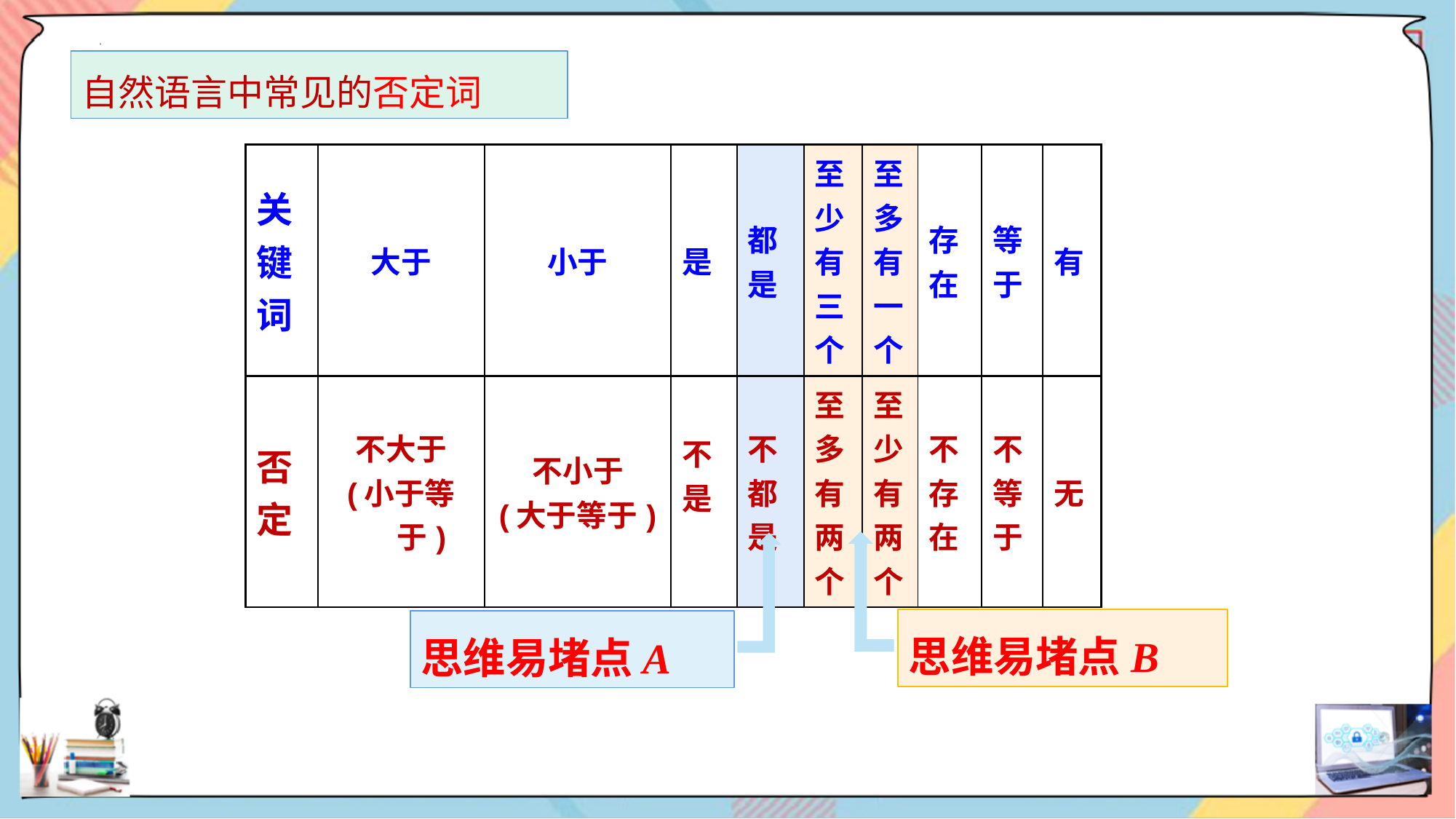

自然语言中常见的否定词
| 关 键 词 | 大于 | 小于 | 是 | 都 是 | 至 少 有 三 个 | 至 多 有 一 个 | 存 在 | 等 于 | 有 |
| --- | --- | --- | --- | --- | --- | --- | --- | --- | --- |
| 否 定 | 不大于 (小于等于) | 不小于 (大于等于) | 不 是 | 不 都 是 | 至 多 有 两 个 | 至 少 有 两 个 | 不 存 在 | 不 等 于 | 无 |

思维易堵点B
思维易堵点A